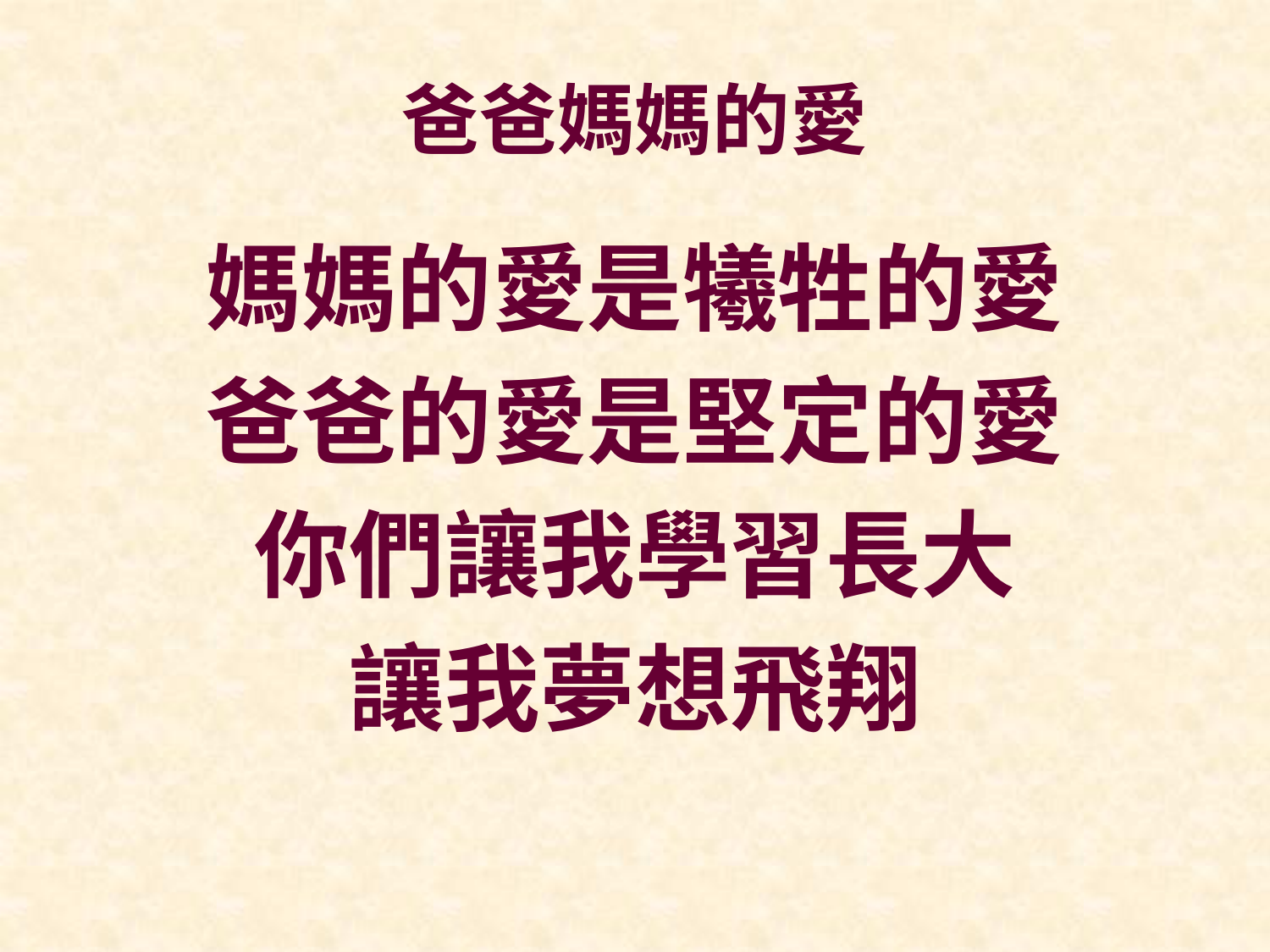

# 爸爸媽媽的愛
媽媽的愛是犧牲的愛
爸爸的愛是堅定的愛
你們讓我學習長大
讓我夢想飛翔